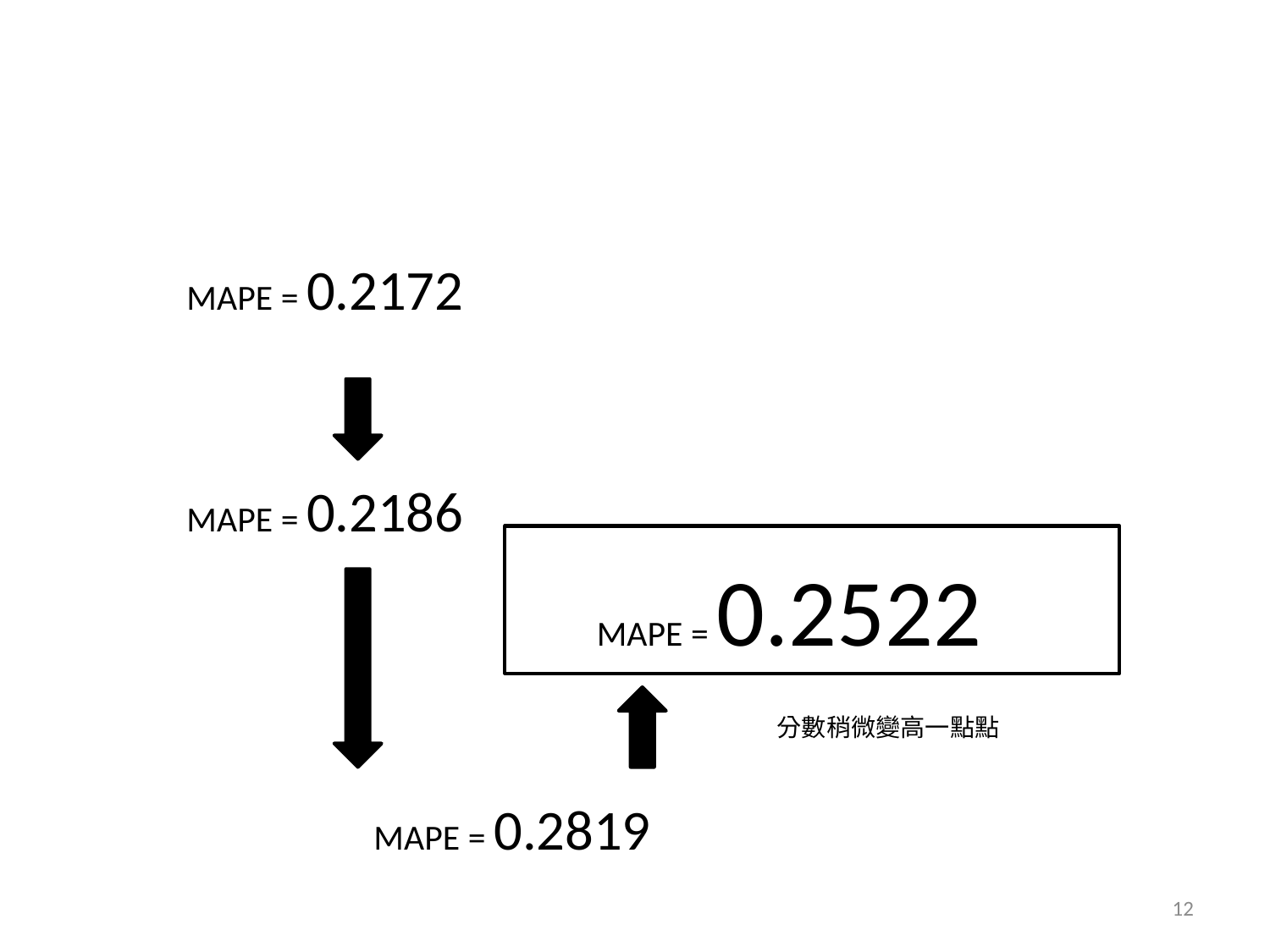

#
MAPE = 0.2172

MAPE = 0.2186

MAPE = 0.2522

分數稍微變高一點點
MAPE = 0.2819
12